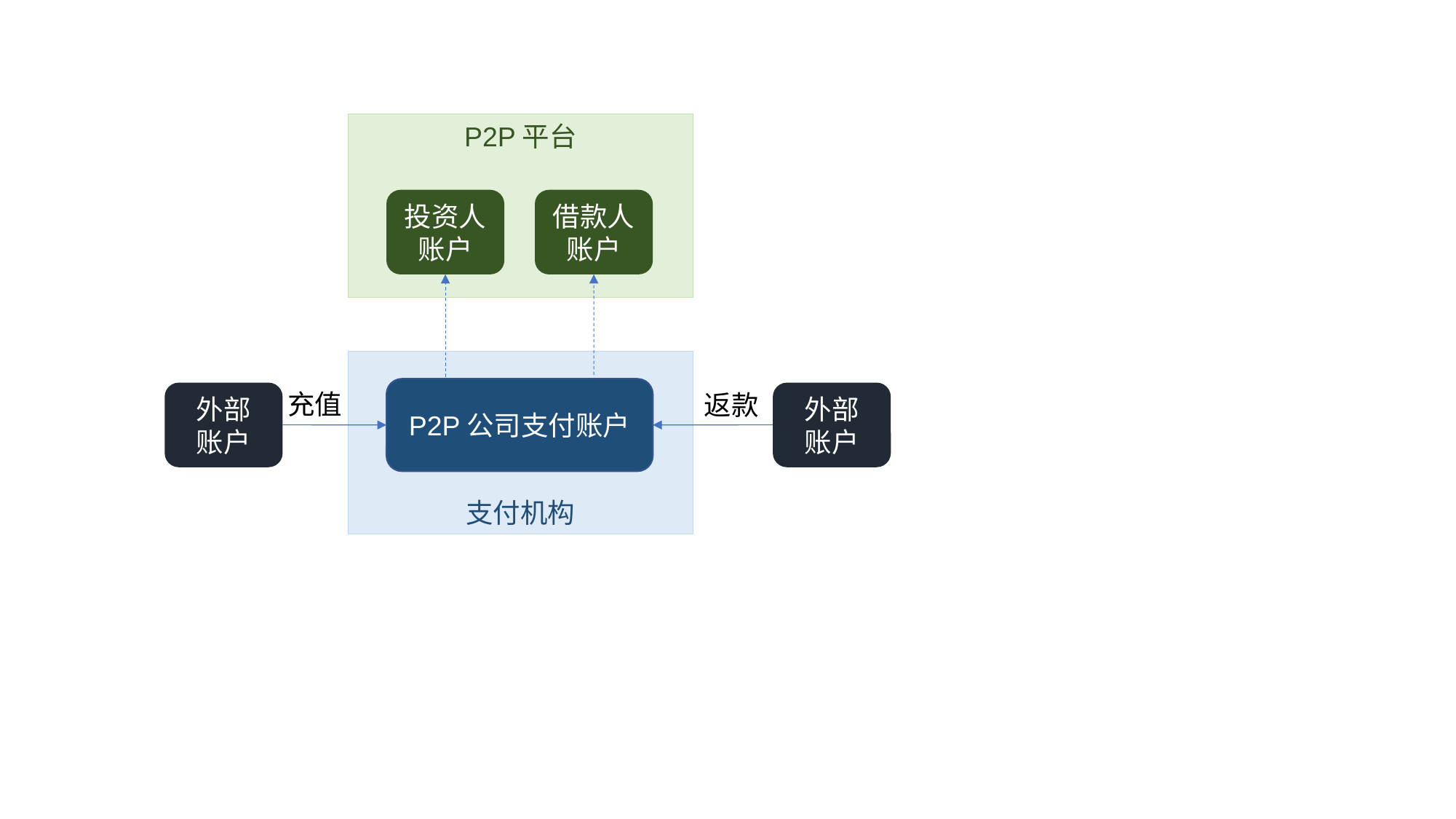

P2P平台
投资人账户
借款人账户
支付机构
P2P公司支付账户
充值
返款
外部
账户
外部
账户